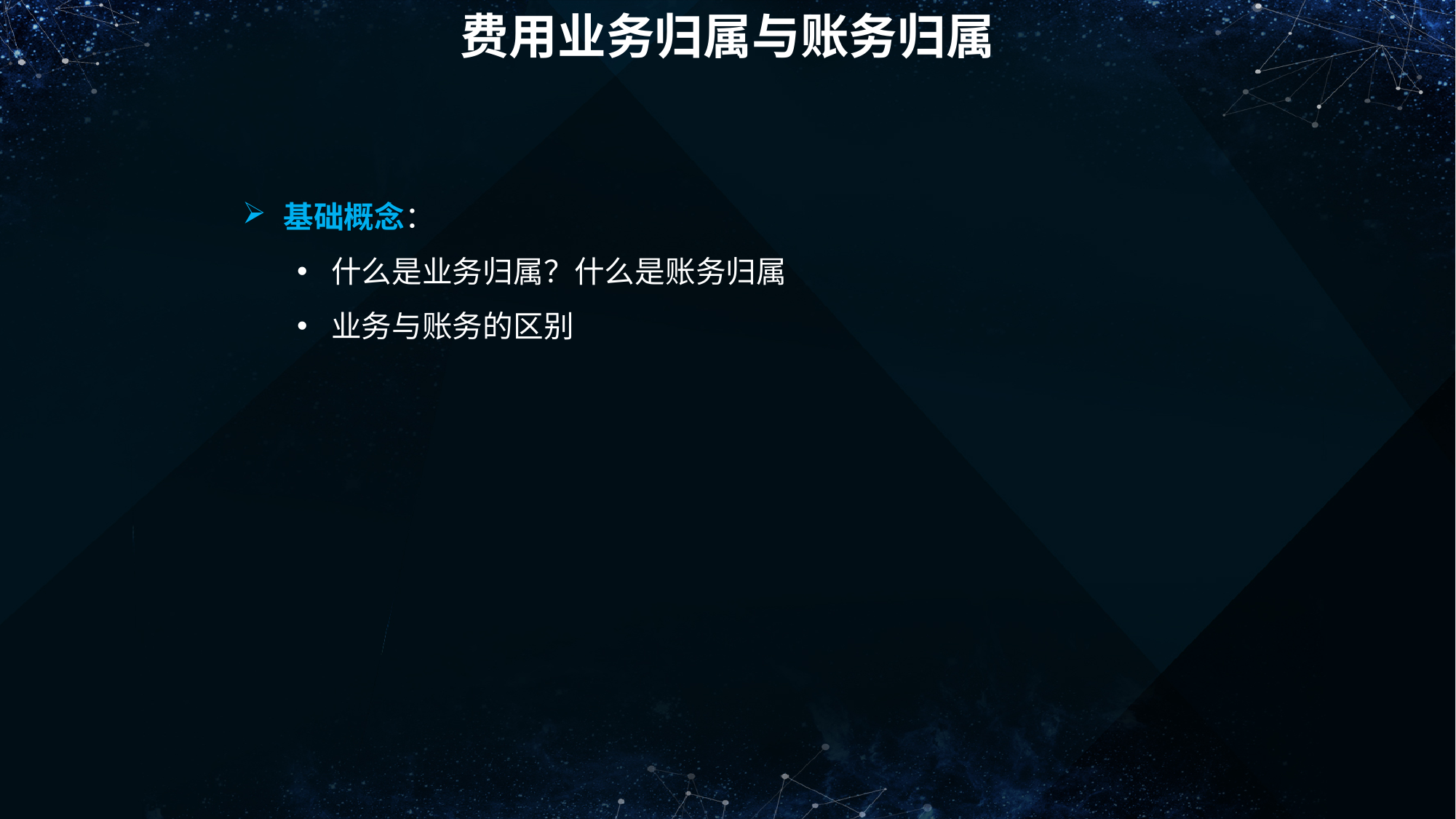

费用业务归属与账务归属
基础概念：
什么是业务归属？什么是账务归属
业务与账务的区别